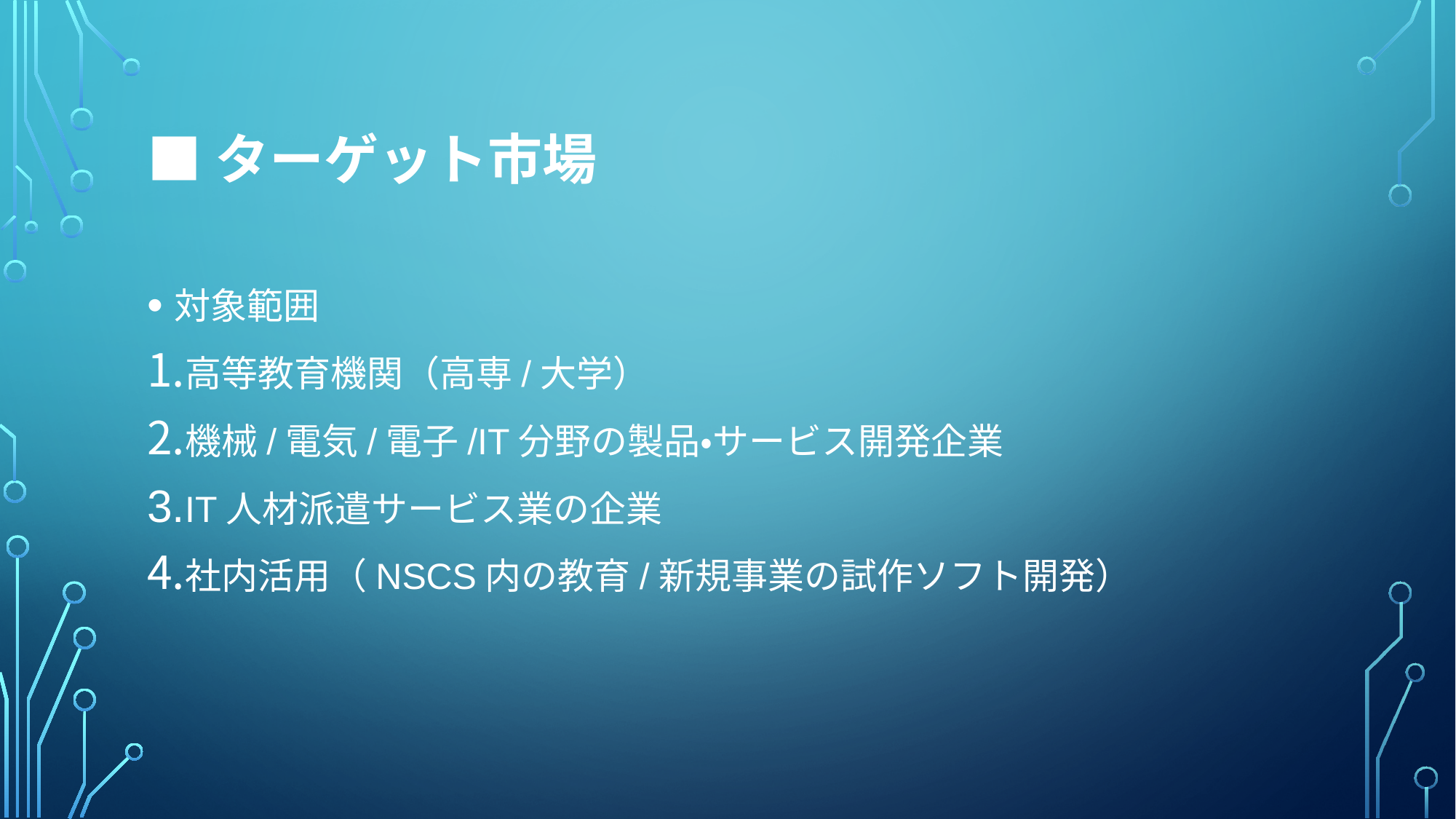

# ■ターゲット市場
対象範囲
高等教育機関（高専/大学）
機械/電気/電子/IT分野の製品・サービス開発企業
IT人材派遣サービス業の企業
社内活用（NSCS内の教育/新規事業の試作ソフト開発）